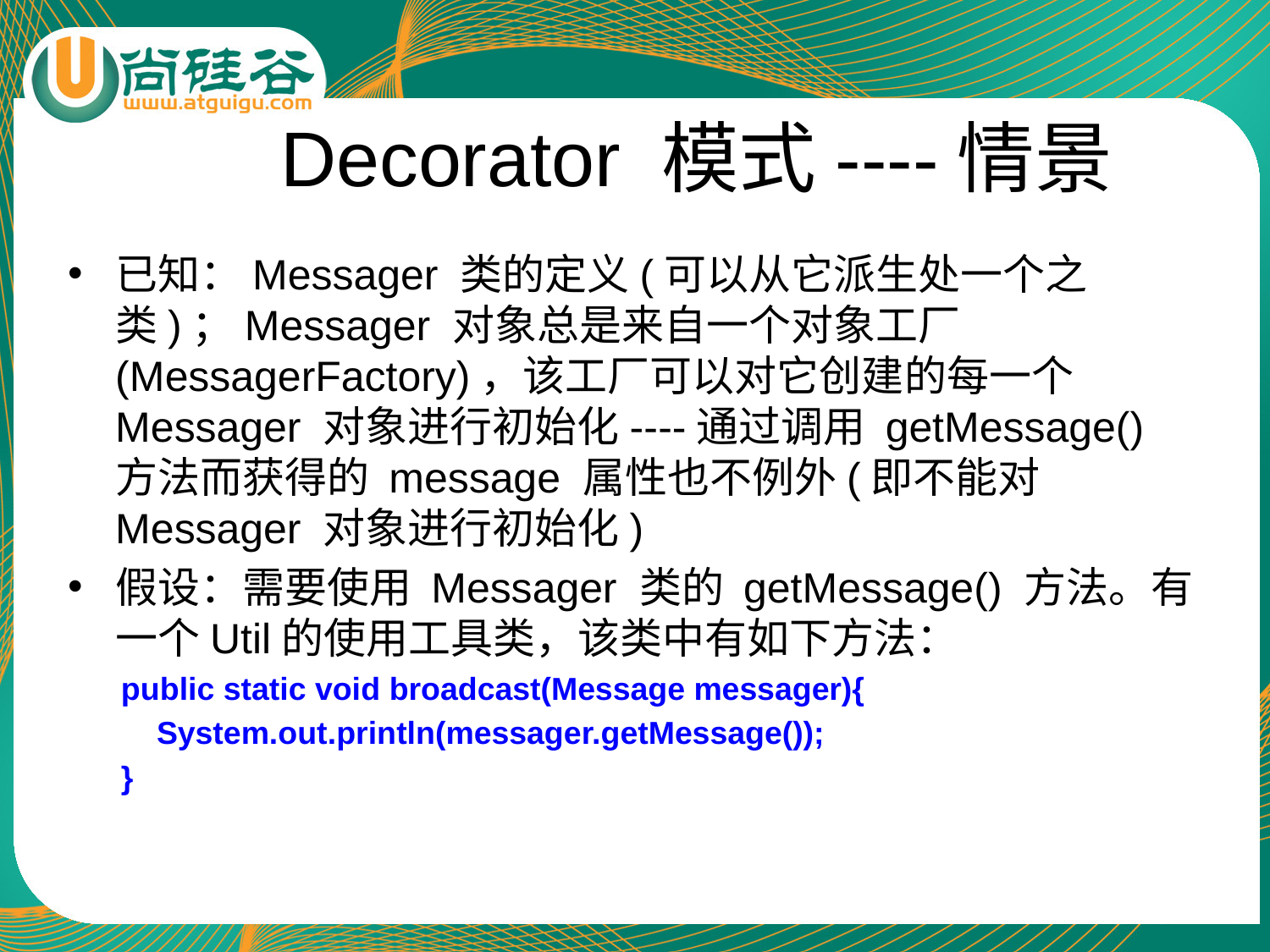

# Decorator 模式----情景
已知：Messager 类的定义(可以从它派生处一个之类)；Messager 对象总是来自一个对象工厂(MessagerFactory)，该工厂可以对它创建的每一个 Messager 对象进行初始化----通过调用 getMessage() 方法而获得的 message 属性也不例外(即不能对 Messager 对象进行初始化)
假设：需要使用 Messager 类的 getMessage() 方法。有一个Util的使用工具类，该类中有如下方法：
      public static void broadcast(Message messager){
          System.out.println(messager.getMessage());
      }